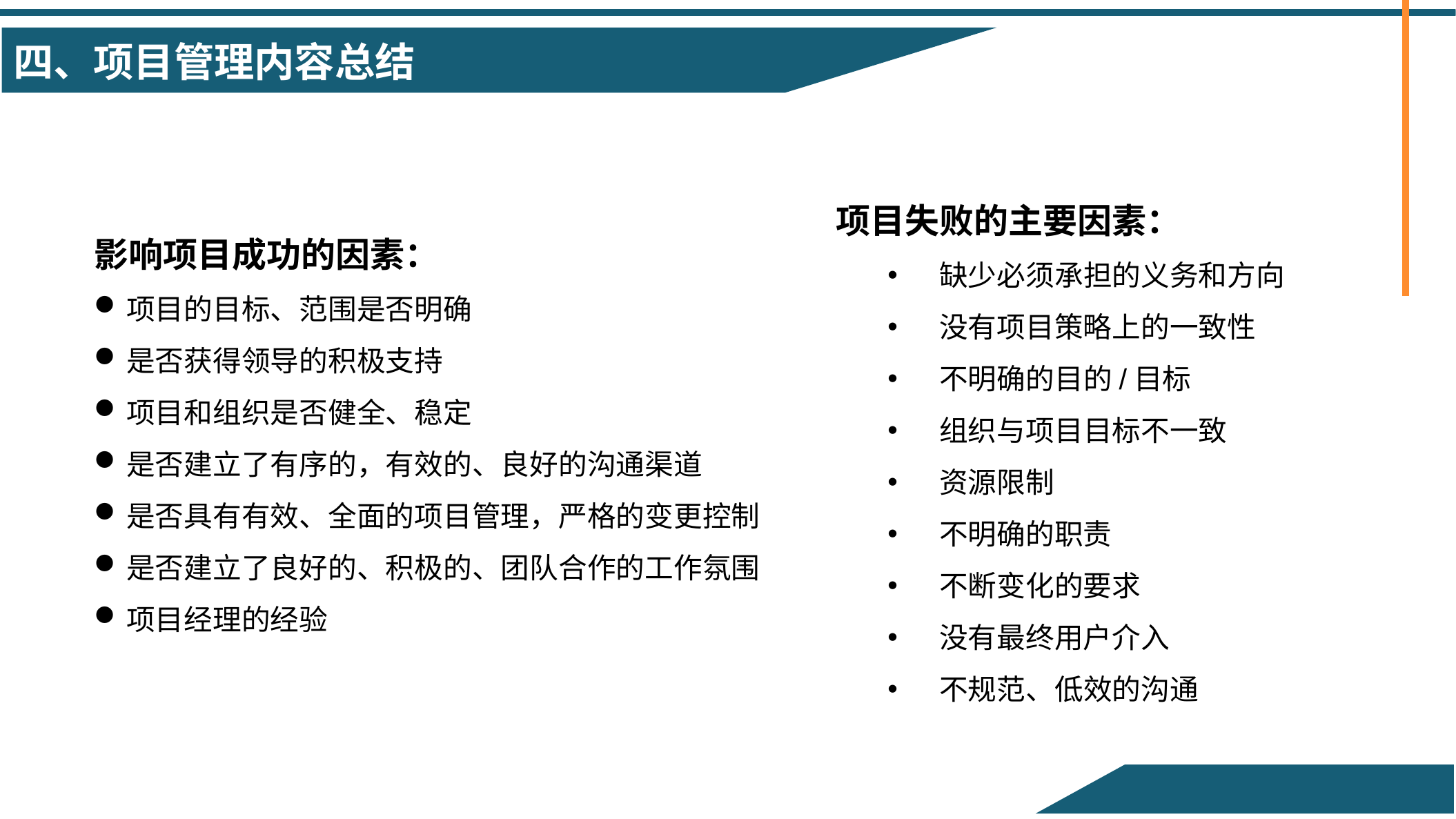

项目失败的主要因素：
缺少必须承担的义务和方向
没有项目策略上的一致性
不明确的目的/目标
组织与项目目标不一致
资源限制
不明确的职责
不断变化的要求
没有最终用户介入
不规范、低效的沟通
影响项目成功的因素：
项目的目标、范围是否明确
是否获得领导的积极支持
项目和组织是否健全、稳定
是否建立了有序的，有效的、良好的沟通渠道
是否具有有效、全面的项目管理，严格的变更控制
是否建立了良好的、积极的、团队合作的工作氛围
项目经理的经验